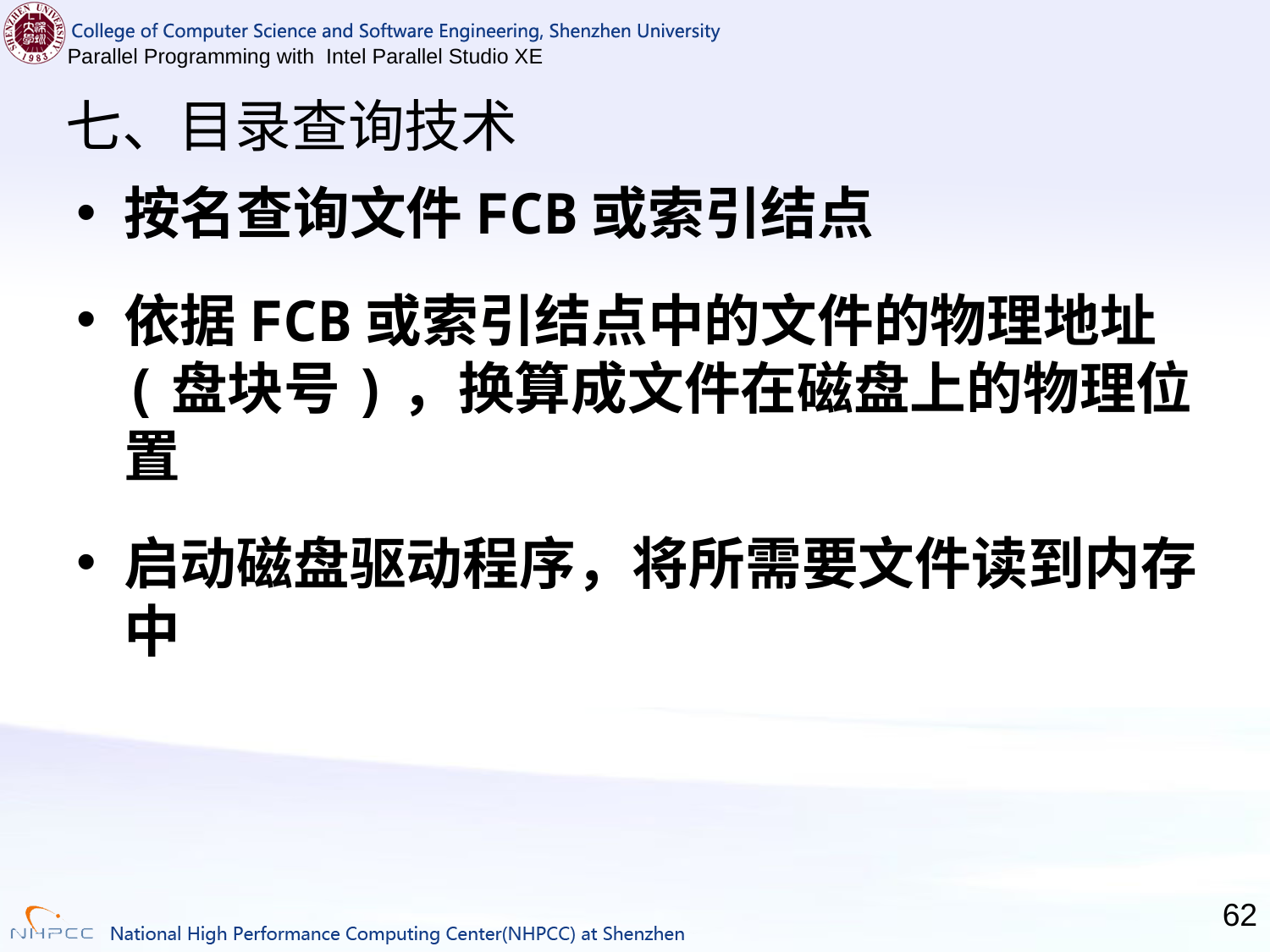

# 七、目录查询技术
按名查询文件FCB或索引结点
依据FCB或索引结点中的文件的物理地址(盘块号)，换算成文件在磁盘上的物理位置
启动磁盘驱动程序，将所需要文件读到内存中
62